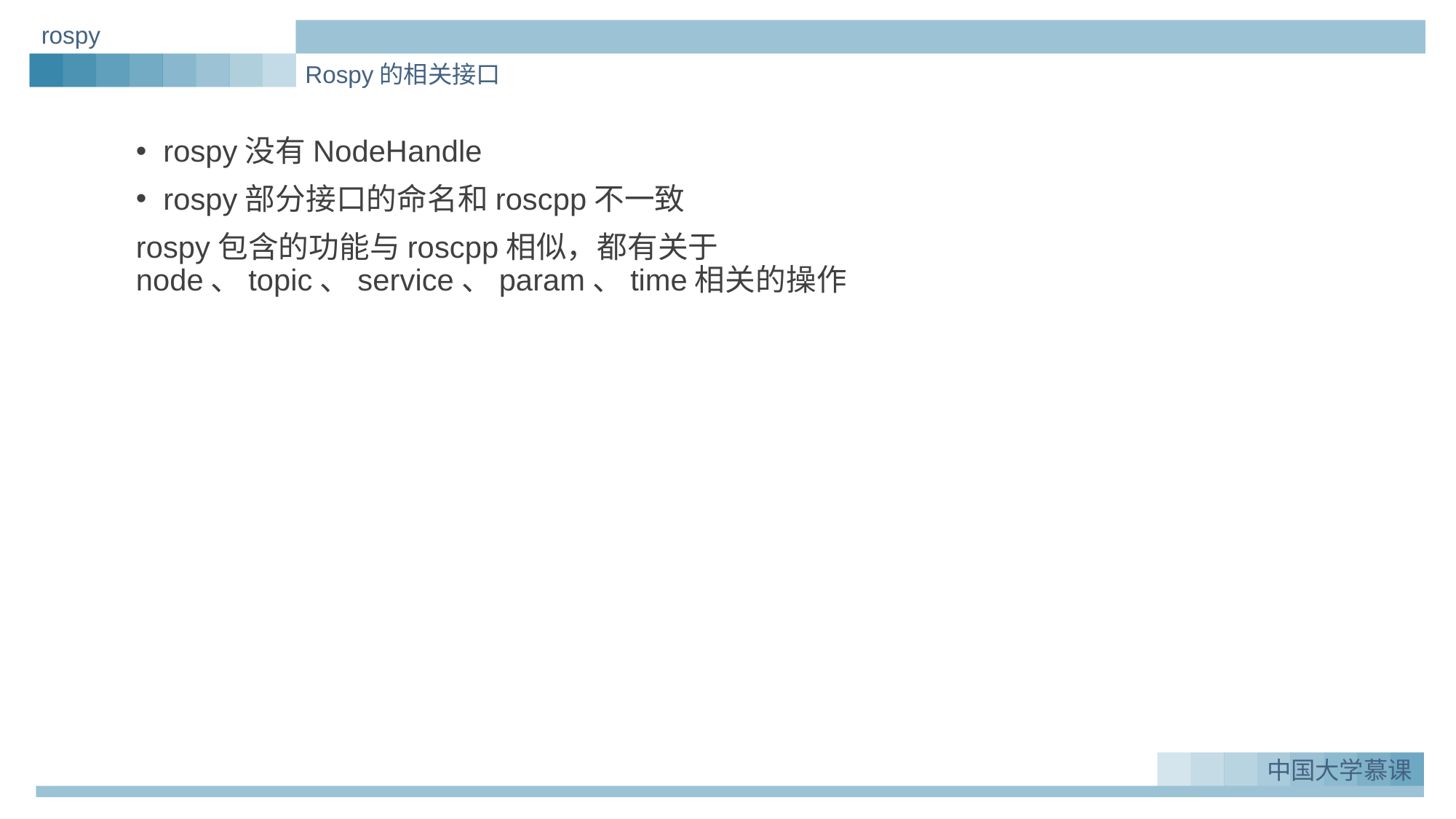

rospy
Rospy的相关接口
rospy没有NodeHandle
rospy部分接口的命名和roscpp不一致
rospy包含的功能与roscpp相似，都有关于node、topic、service、param、time相关的操作
中国大学慕课